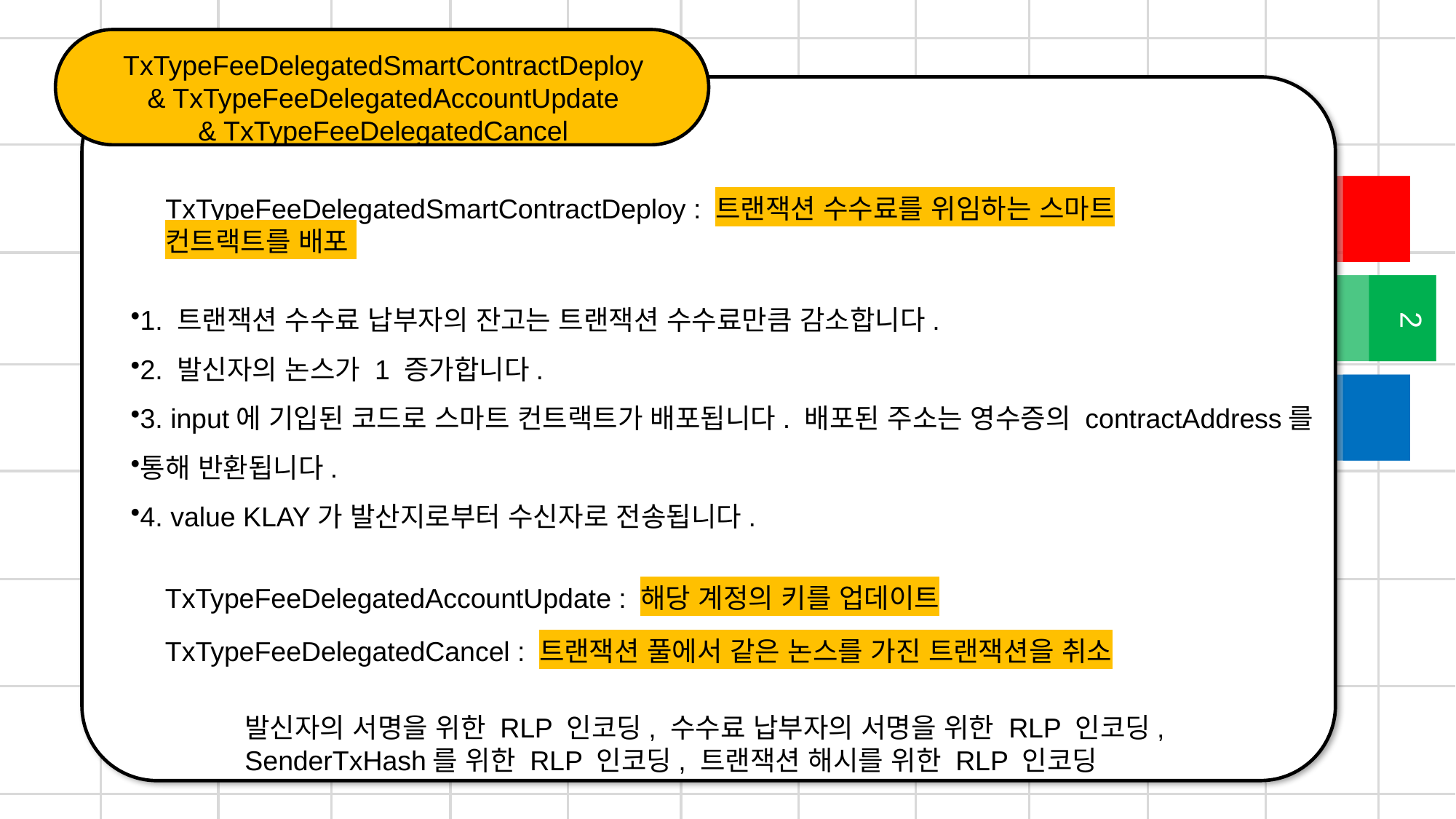

TxTypeFeeDelegatedSmartContractDeploy
& TxTypeFeeDelegatedAccountUpdate
& TxTypeFeeDelegatedCancel

TxTypeFeeDelegatedSmartContractDeploy : 트랜잭션 수수료를 위임하는 스마트 컨트랙트를 배포

1. 트랜잭션 수수료 납부자의 잔고는 트랜잭션 수수료만큼 감소합니다.
2. 발신자의 논스가 1 증가합니다.
3. input에 기입된 코드로 스마트 컨트랙트가 배포됩니다. 배포된 주소는 영수증의 contractAddress를
통해 반환됩니다.
4. value KLAY가 발산지로부터 수신자로 전송됩니다.
2

TxTypeFeeDelegatedAccountUpdate : 해당 계정의 키를 업데이트
TxTypeFeeDelegatedCancel : 트랜잭션 풀에서 같은 논스를 가진 트랜잭션을 취소
발신자의 서명을 위한 RLP 인코딩, 수수료 납부자의 서명을 위한 RLP 인코딩,
SenderTxHash를 위한 RLP 인코딩, 트랜잭션 해시를 위한 RLP 인코딩